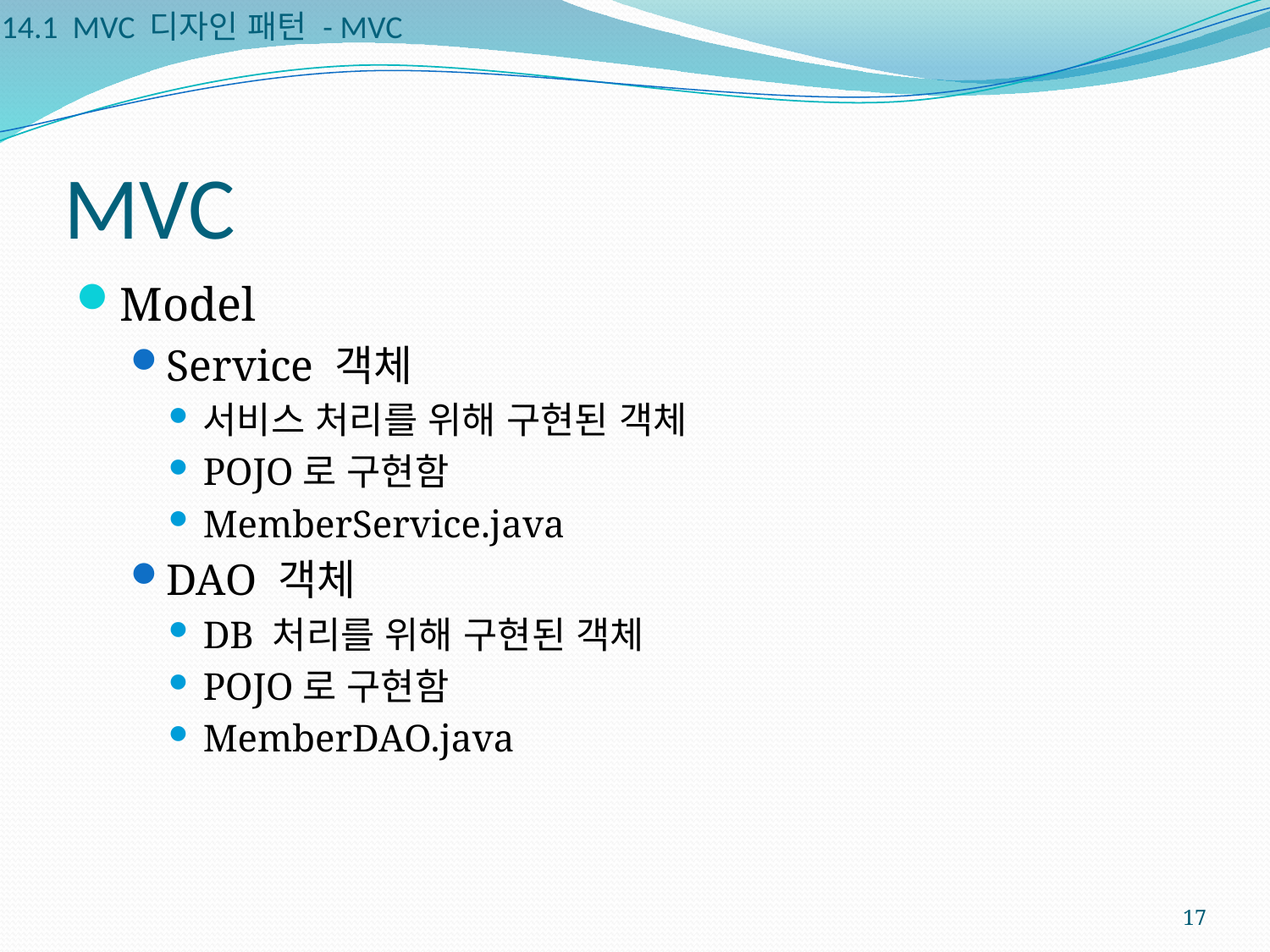

14.1  MVC 디자인 패턴 - MVC
# MVC
Model
Service 객체
서비스 처리를 위해 구현된 객체
POJO로 구현함
MemberService.java
DAO 객체
DB 처리를 위해 구현된 객체
POJO로 구현함
MemberDAO.java

17